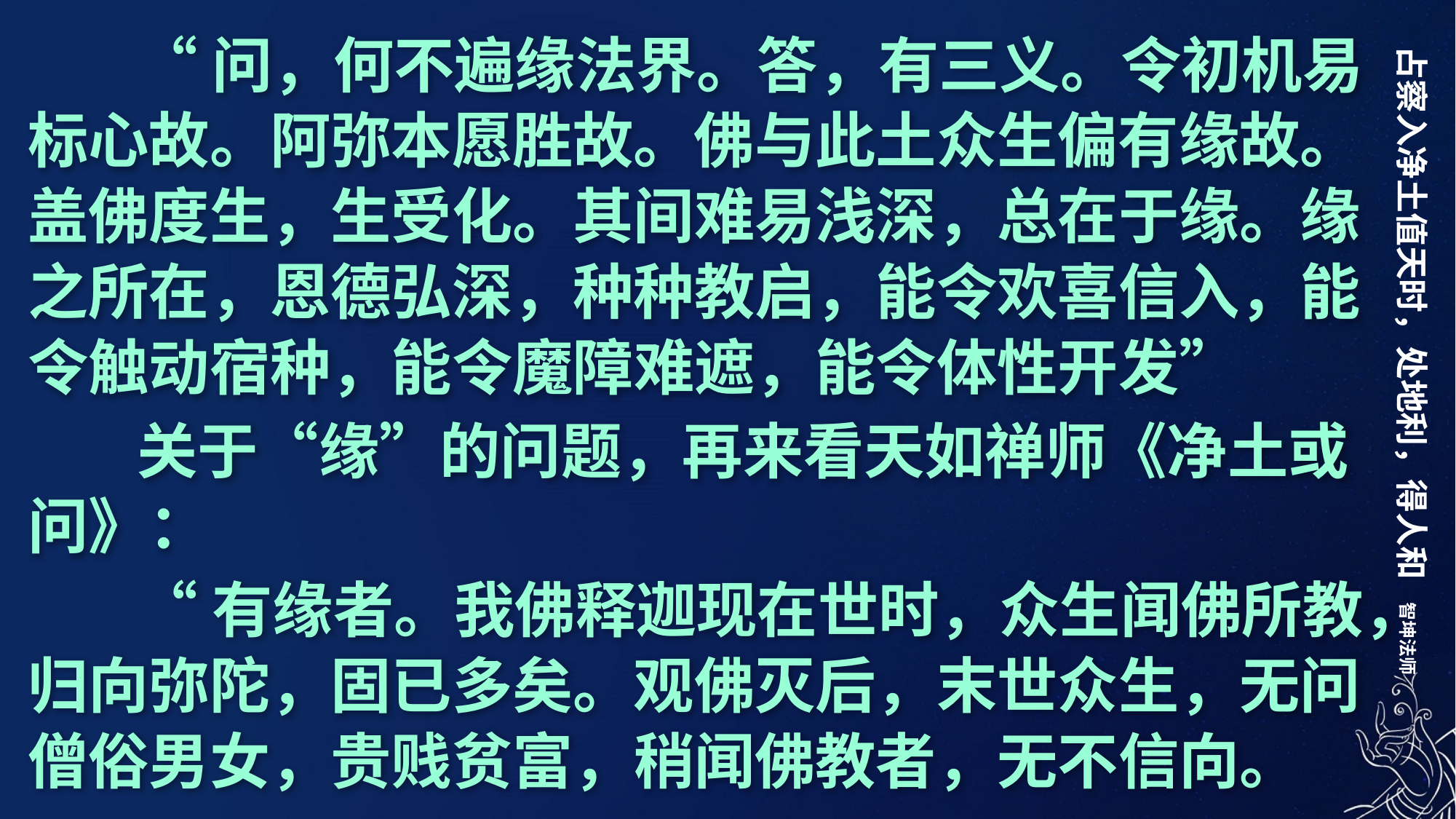

“问，何不遍缘法界。答，有三义。令初机易标心故。阿弥本愿胜故。佛与此土众生偏有缘故。盖佛度生，生受化。其间难易浅深，总在于缘。缘之所在，恩德弘深，种种教启，能令欢喜信入，能令触动宿种，能令魔障难遮，能令体性开发”
	关于“缘”的问题，再来看天如禅师《净土或问》：
	“有缘者。我佛释迦现在世时，众生闻佛所教，归向弥陀，固已多矣。观佛灭后，末世众生，无问僧俗男女，贵贱贫富，稍闻佛教者，无不信向。